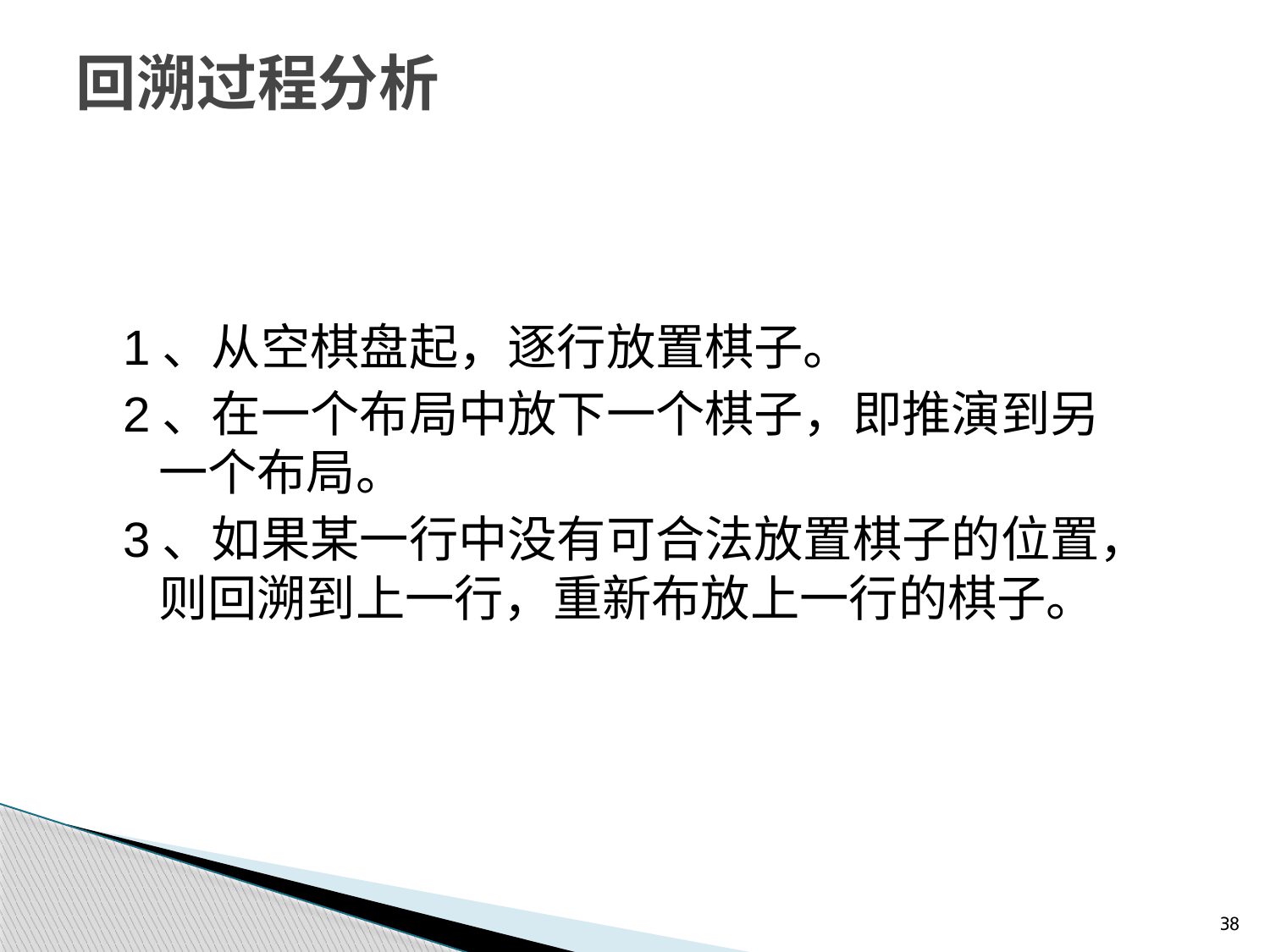

# 回溯过程分析

1、从空棋盘起，逐行放置棋子。
2、在一个布局中放下一个棋子，即推演到另一个布局。
3、如果某一行中没有可合法放置棋子的位置，则回溯到上一行，重新布放上一行的棋子。
38